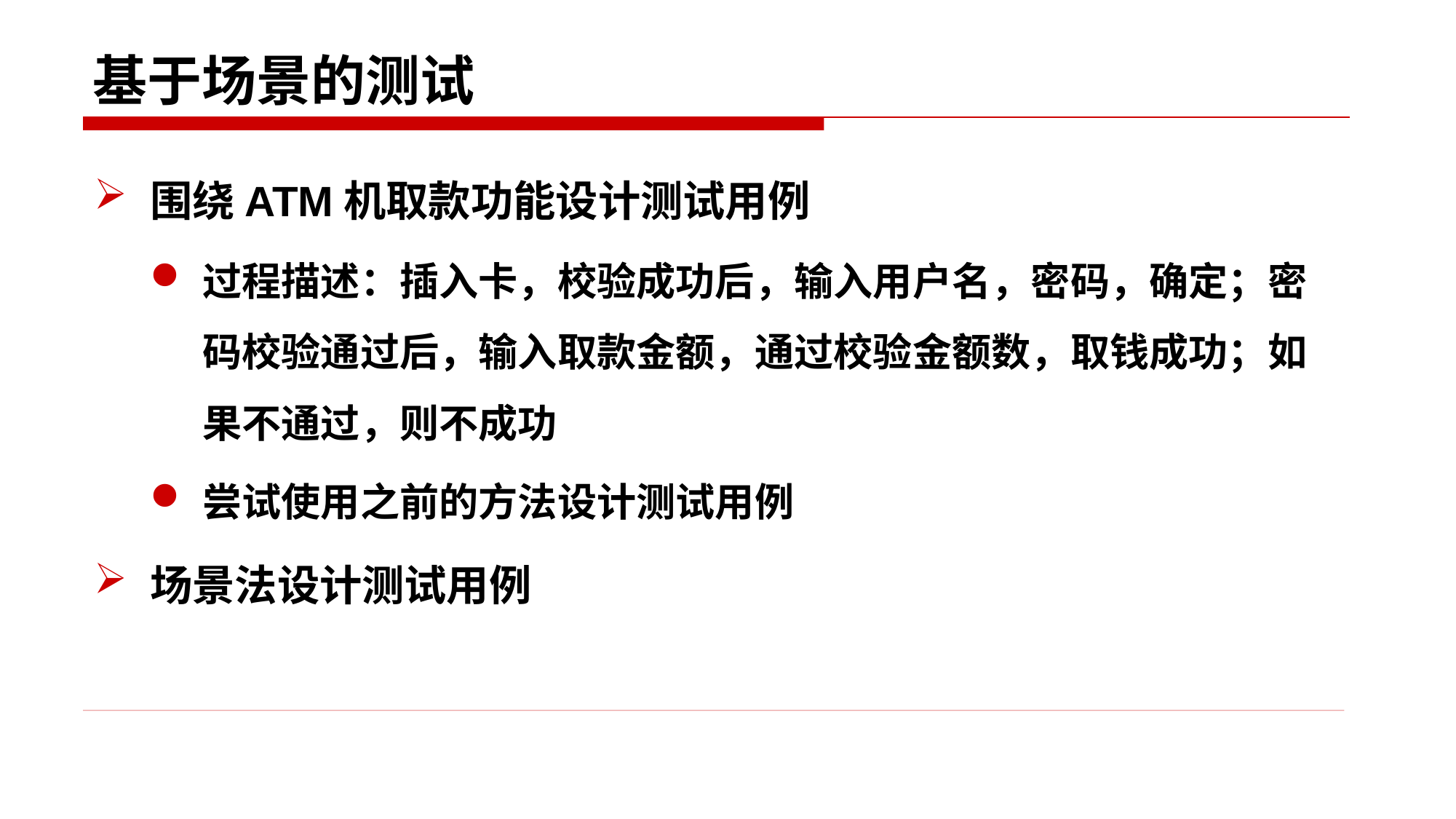

# 基于场景的测试

围绕ATM机取款功能设计测试用例
过程描述：插入卡，校验成功后，输入用户名，密码，确定；密码校验通过后，输入取款金额，通过校验金额数，取钱成功；如果不通过，则不成功
尝试使用之前的方法设计测试用例
场景法设计测试用例